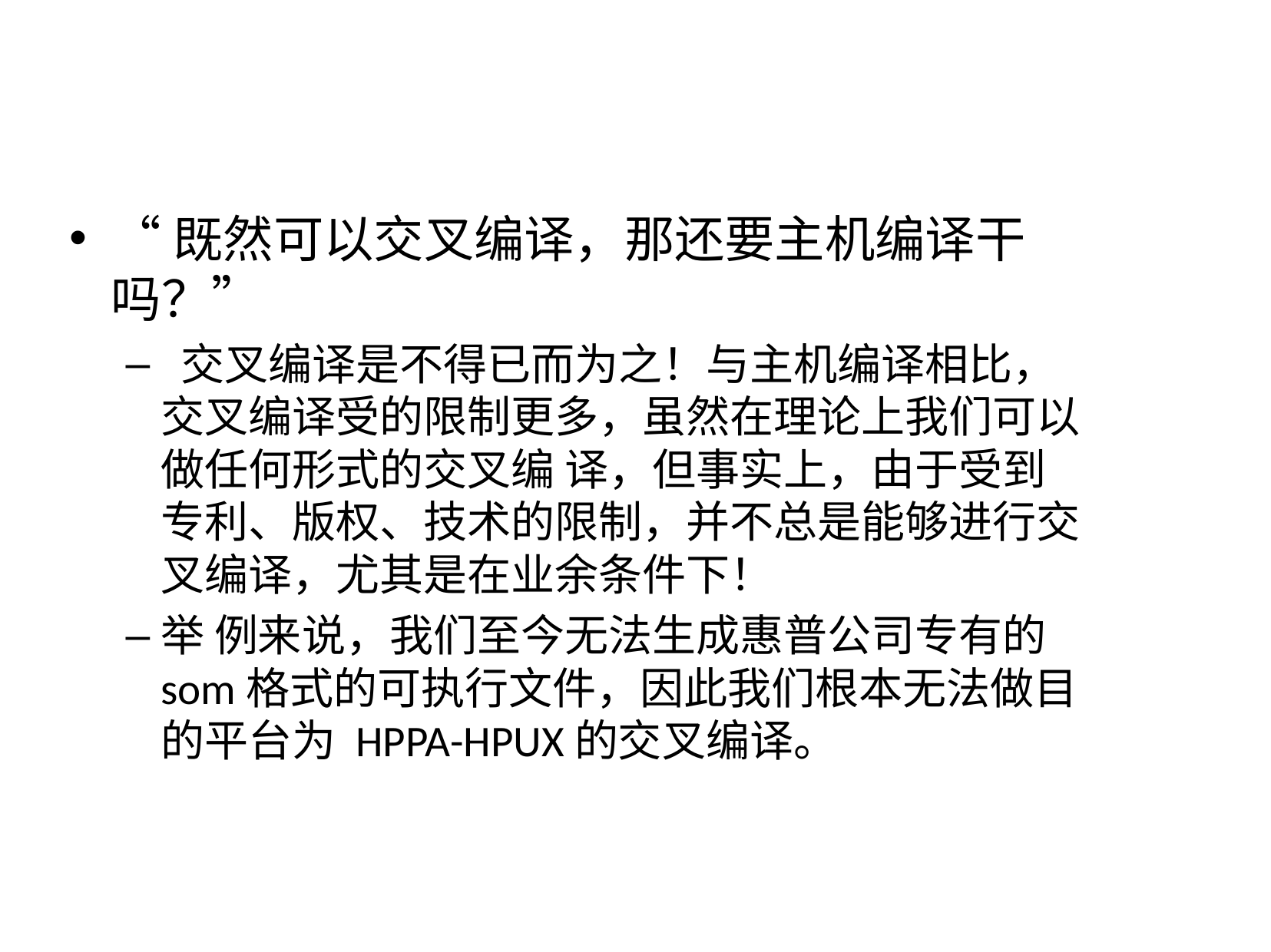

#
“既然可以交叉编译，那还要主机编译干吗？”
 交叉编译是不得已而为之！与主机编译相比，交叉编译受的限制更多，虽然在理论上我们可以做任何形式的交叉编 译，但事实上，由于受到专利、版权、技术的限制，并不总是能够进行交叉编译，尤其是在业余条件下！
举 例来说，我们至今无法生成惠普公司专有的som格式的可执行文件，因此我们根本无法做目的平台为 HPPA-HPUX的交叉编译。